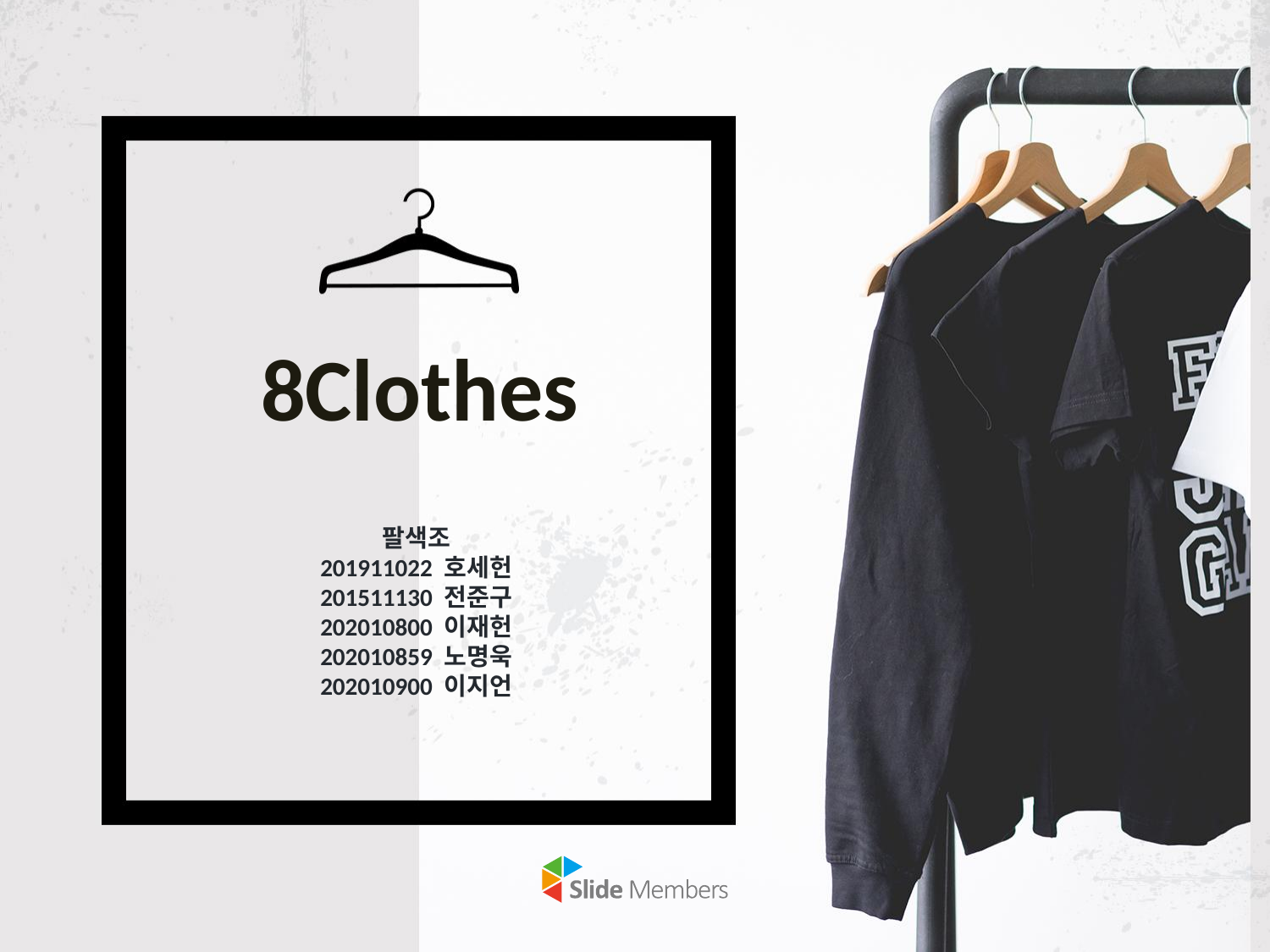

# 8Clothes
팔색조
201911022 호세헌
201511130 전준구
202010800 이재헌
202010859 노명욱
202010900 이지언